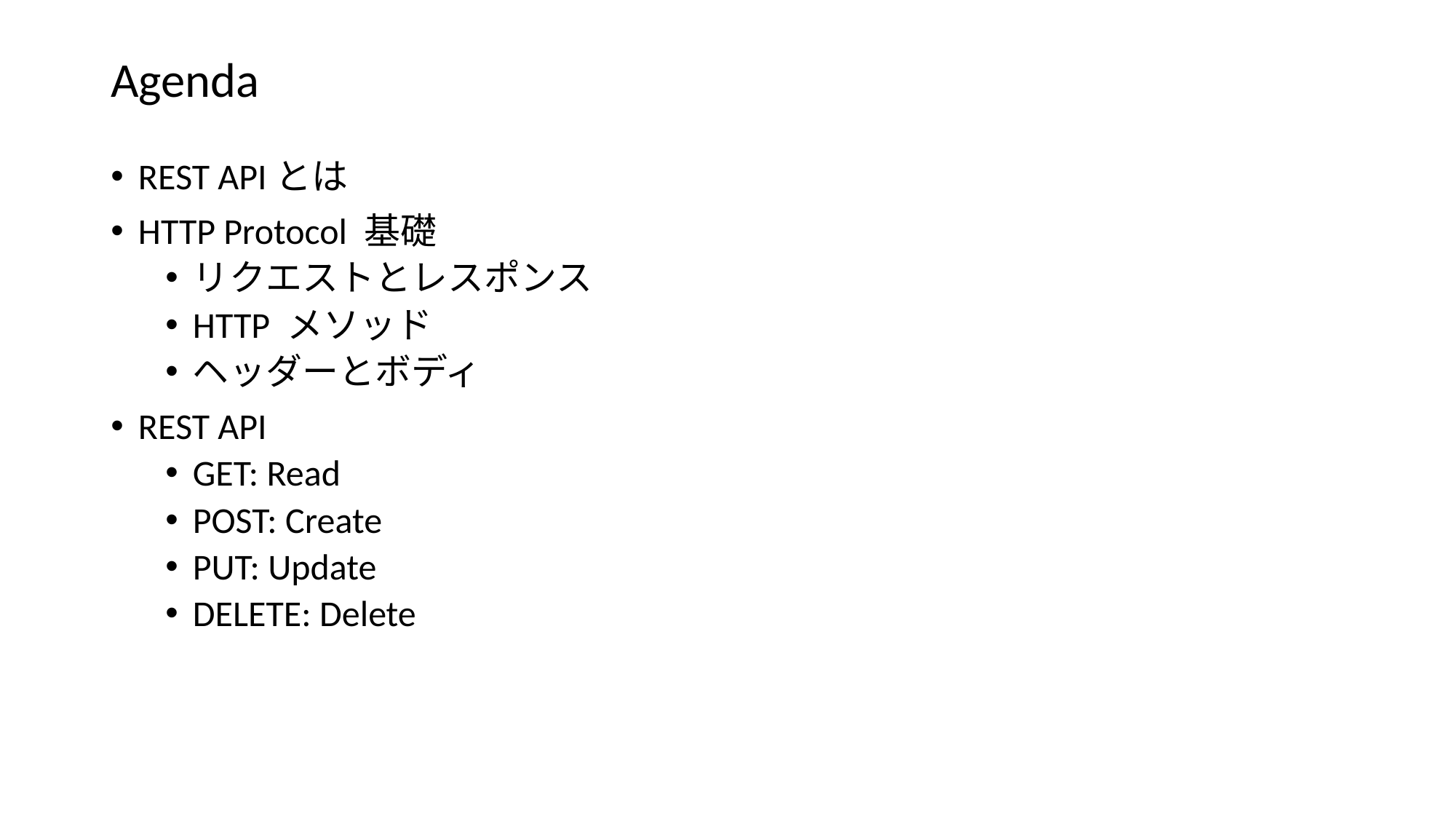

# Agenda
REST APIとは
HTTP Protocol 基礎
リクエストとレスポンス
HTTP メソッド
ヘッダーとボディ
REST API
GET: Read
POST: Create
PUT: Update
DELETE: Delete